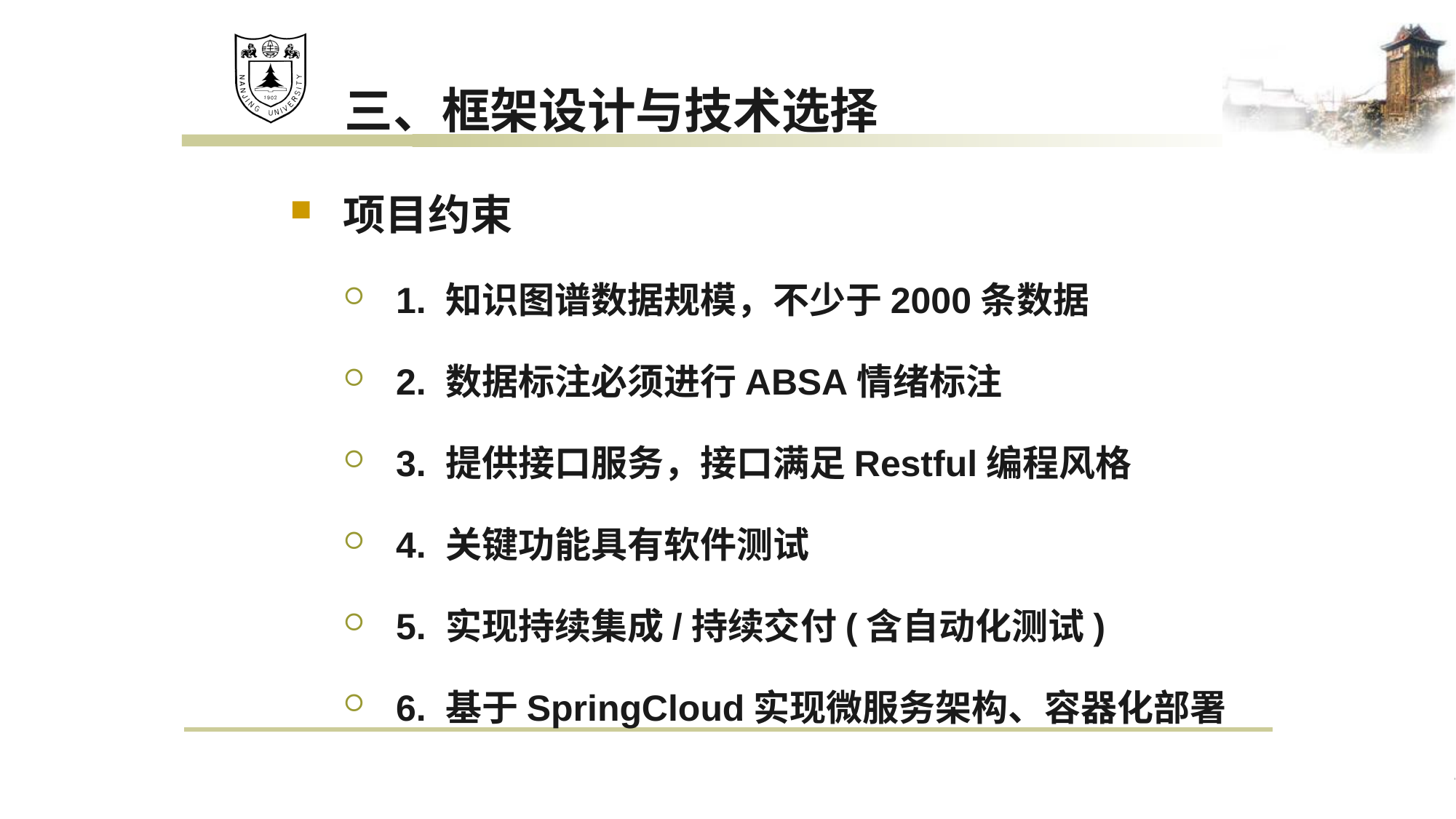

三、框架设计与技术选择
项目约束
1. 知识图谱数据规模，不少于2000条数据
2. 数据标注必须进行ABSA情绪标注
3. 提供接口服务，接口满足Restful编程风格
4. 关键功能具有软件测试
5. 实现持续集成/持续交付(含自动化测试)
6. 基于SpringCloud实现微服务架构、容器化部署
17